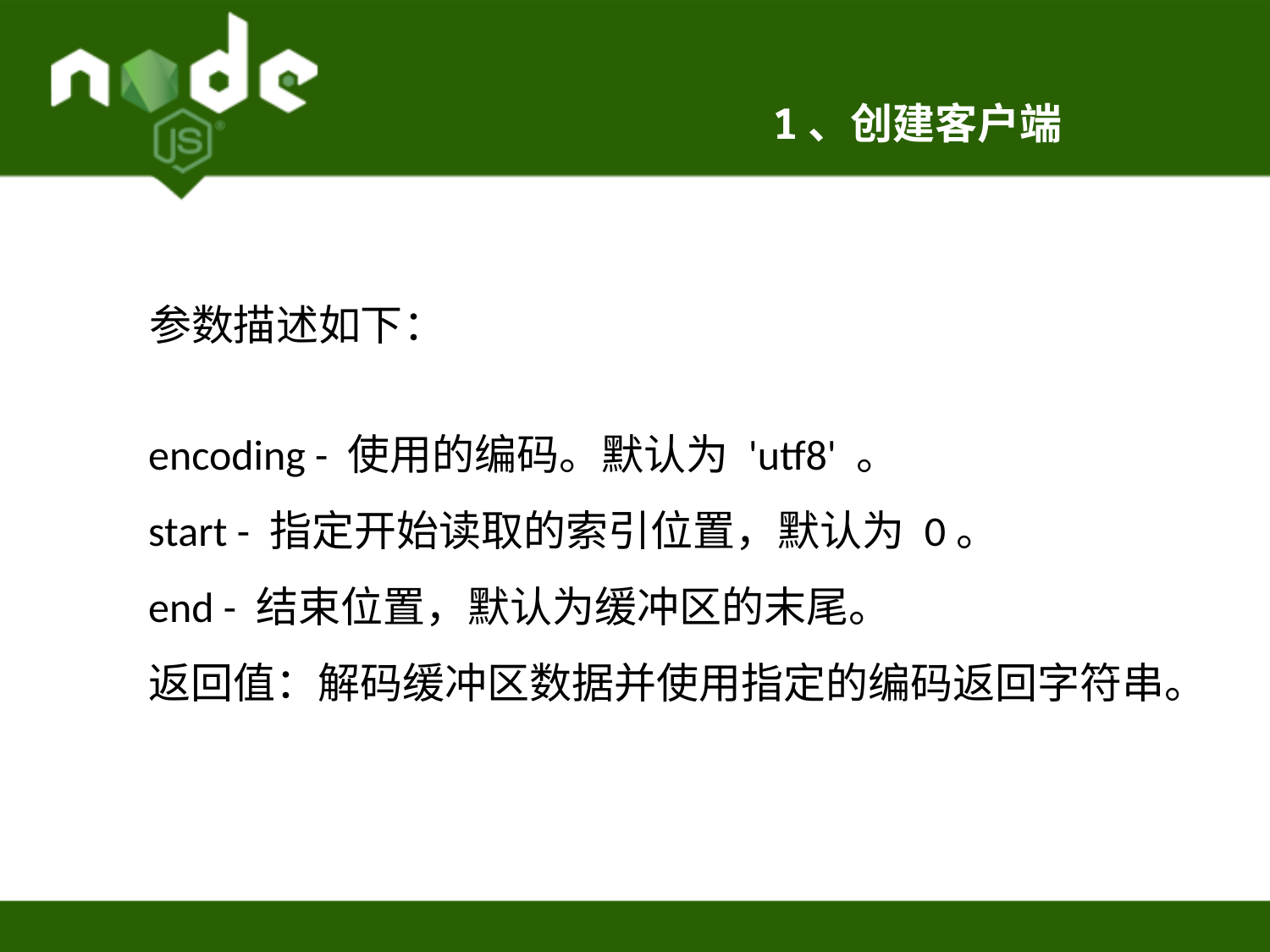

1、创建客户端
参数描述如下：
encoding - 使用的编码。默认为 'utf8' 。
start - 指定开始读取的索引位置，默认为 0。
end - 结束位置，默认为缓冲区的末尾。
返回值：解码缓冲区数据并使用指定的编码返回字符串。